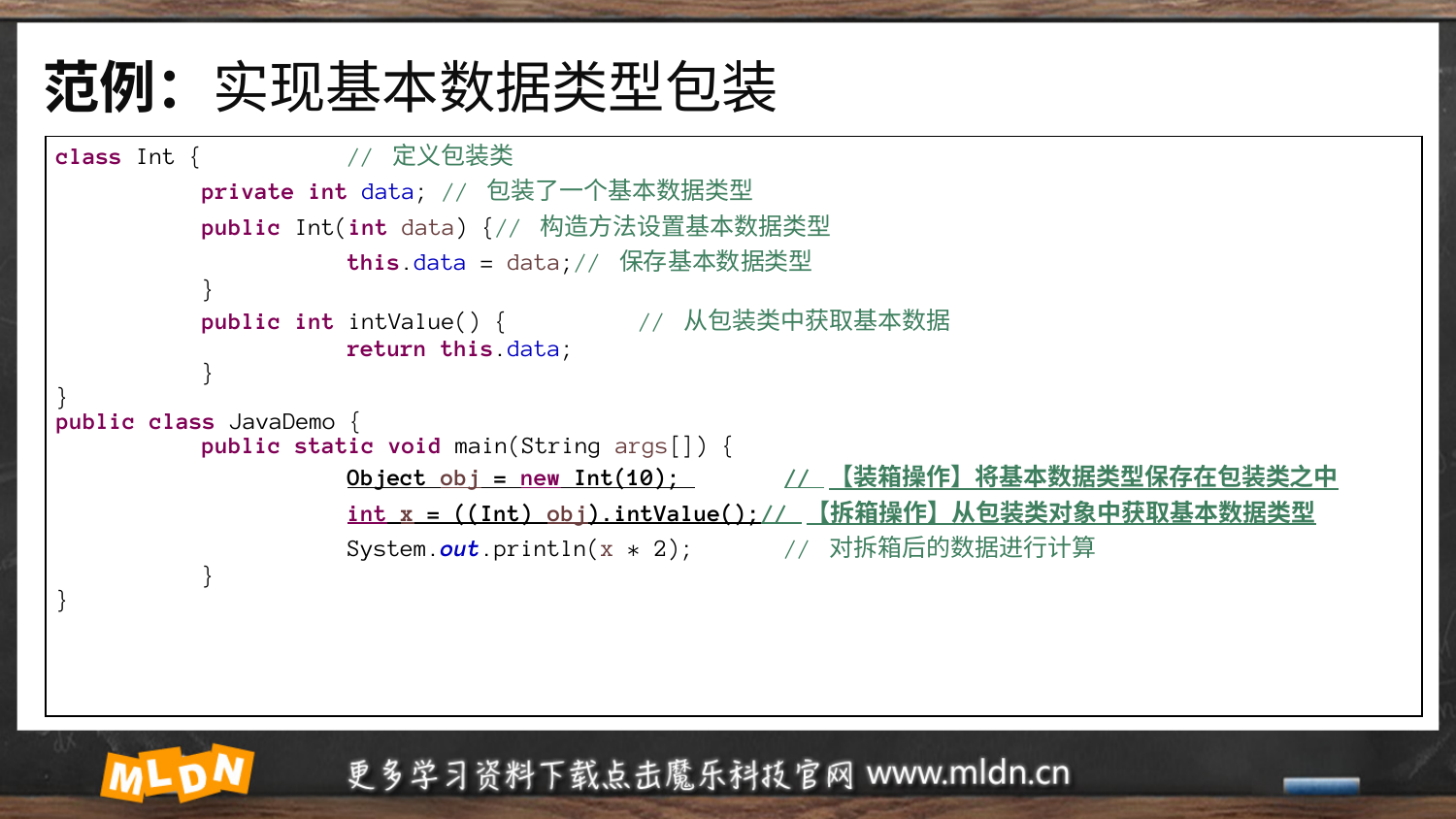

# 范例：实现基本数据类型包装
| class Int { // 定义包装类 private int data; // 包装了一个基本数据类型 public Int(int data) {// 构造方法设置基本数据类型 this.data = data;// 保存基本数据类型 } public int intValue() { // 从包装类中获取基本数据 return this.data; } } public class JavaDemo { public static void main(String args[]) { Object obj = new Int(10); // 【装箱操作】将基本数据类型保存在包装类之中 int x = ((Int) obj).intValue();// 【拆箱操作】从包装类对象中获取基本数据类型 System.out.println(x \* 2); // 对拆箱后的数据进行计算 } } |
| --- |